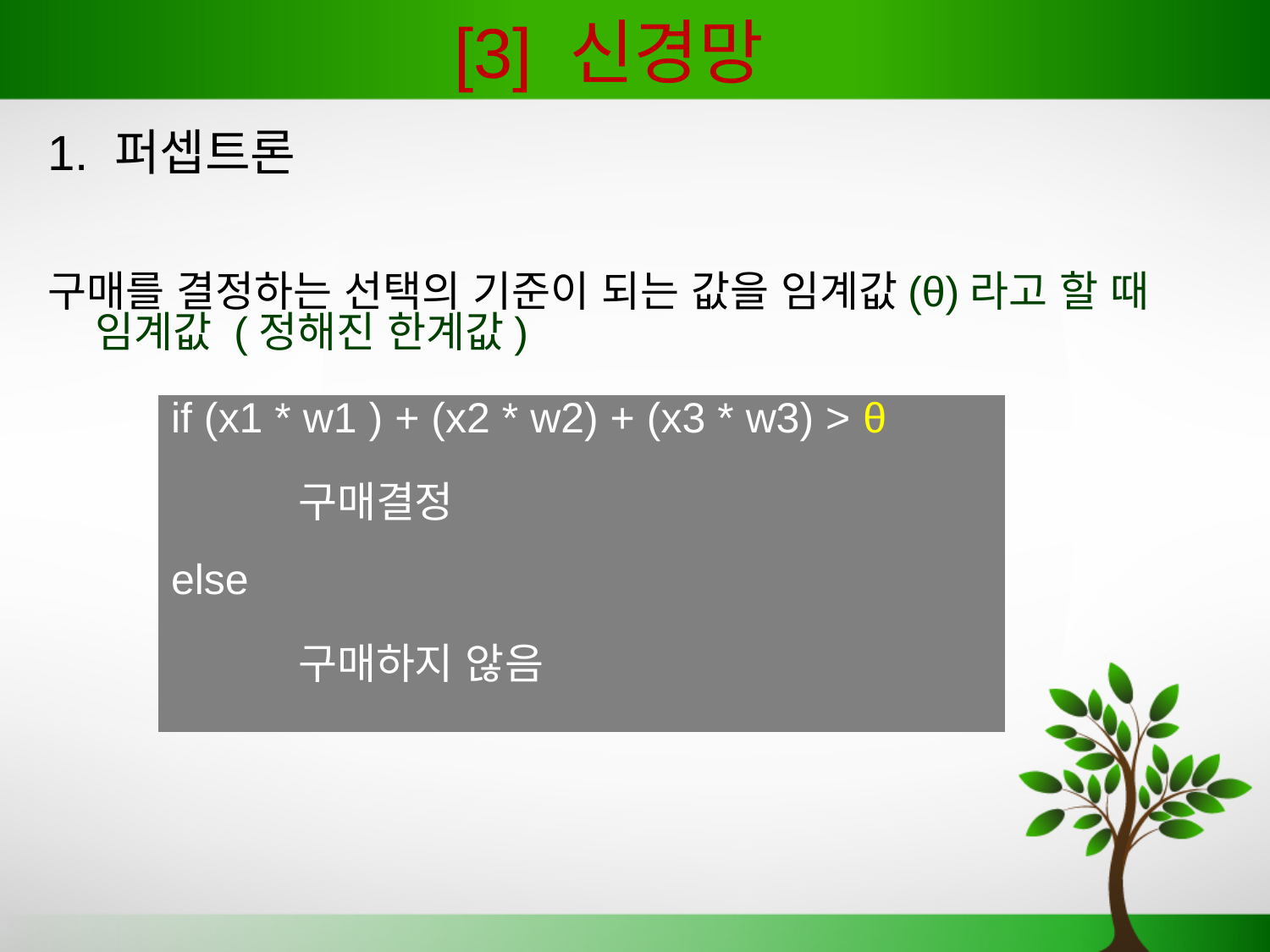

# [3] 신경망
1. 퍼셉트론

구매를 결정하는 선택의 기준이 되는 값을 임계값(θ)라고 할 때 임계값 (정해진 한계값)

| if (x1 \* w1 ) + (x2 \* w2) + (x3 \* w3) > θ 구매결정 else 구매하지 않음 |
| --- |